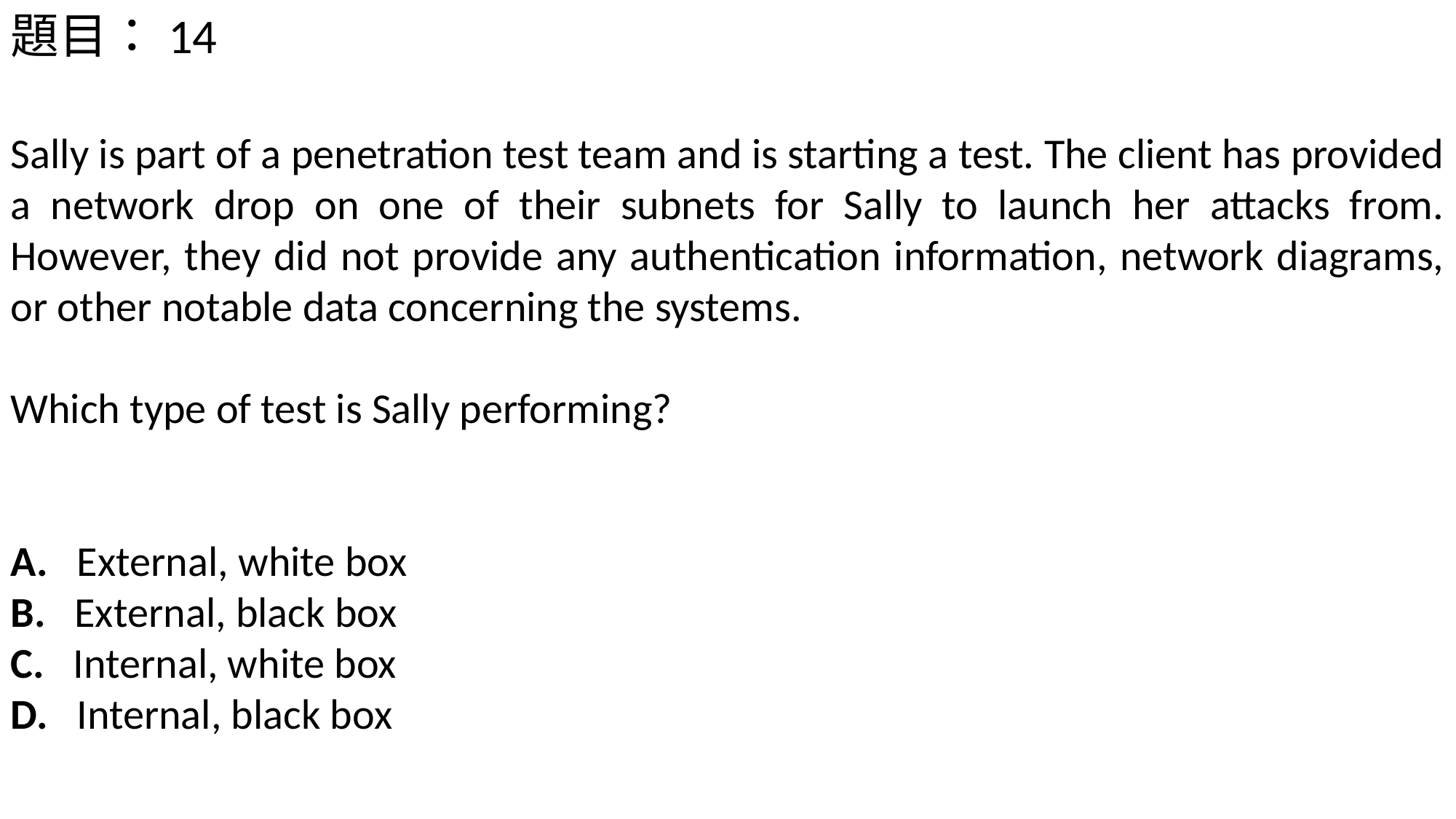

題目：14
Sally is part of a penetration test team and is starting a test. The client has provided a network drop on one of their subnets for Sally to launch her attacks from. However, they did not provide any authentication information, network diagrams, or other notable data concerning the systems.

Which type of test is Sally performing?

A.   External, white box
B.   External, black box
C.   Internal, white box
D.   Internal, black box